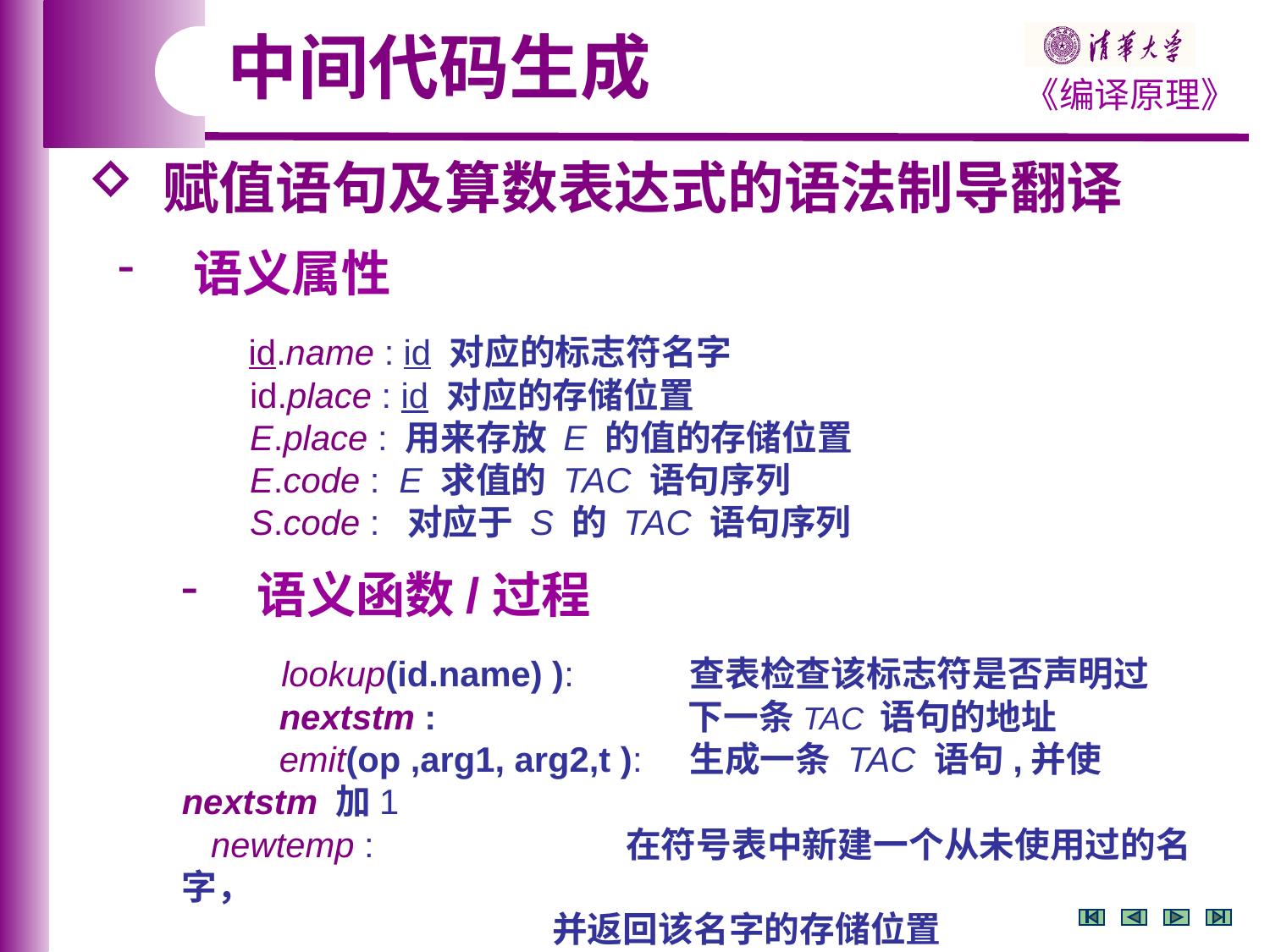

中间代码生成
 赋值语句及算数表达式的语法制导翻译
   语义属性

      id.name : id 对应的标志符名字
       id.place : id 对应的存储位置
       E.place : 用来存放 E 的值的存储位置
       E.code :  E 求值的 TAC 语句序列
       S.code :  对应于 S 的 TAC 语句序列

   语义函数/过程

          lookup(id.name) ):           查表检查该标志符是否声明过
          nextstm :                         下一条TAC 语句的地址
          emit(op ,arg1, arg2,t ):    生成一条 TAC 语句,并使 nextstm 加1
   newtemp :                         在符号表中新建一个从未使用过的名字，
                                             并返回该名字的存储位置